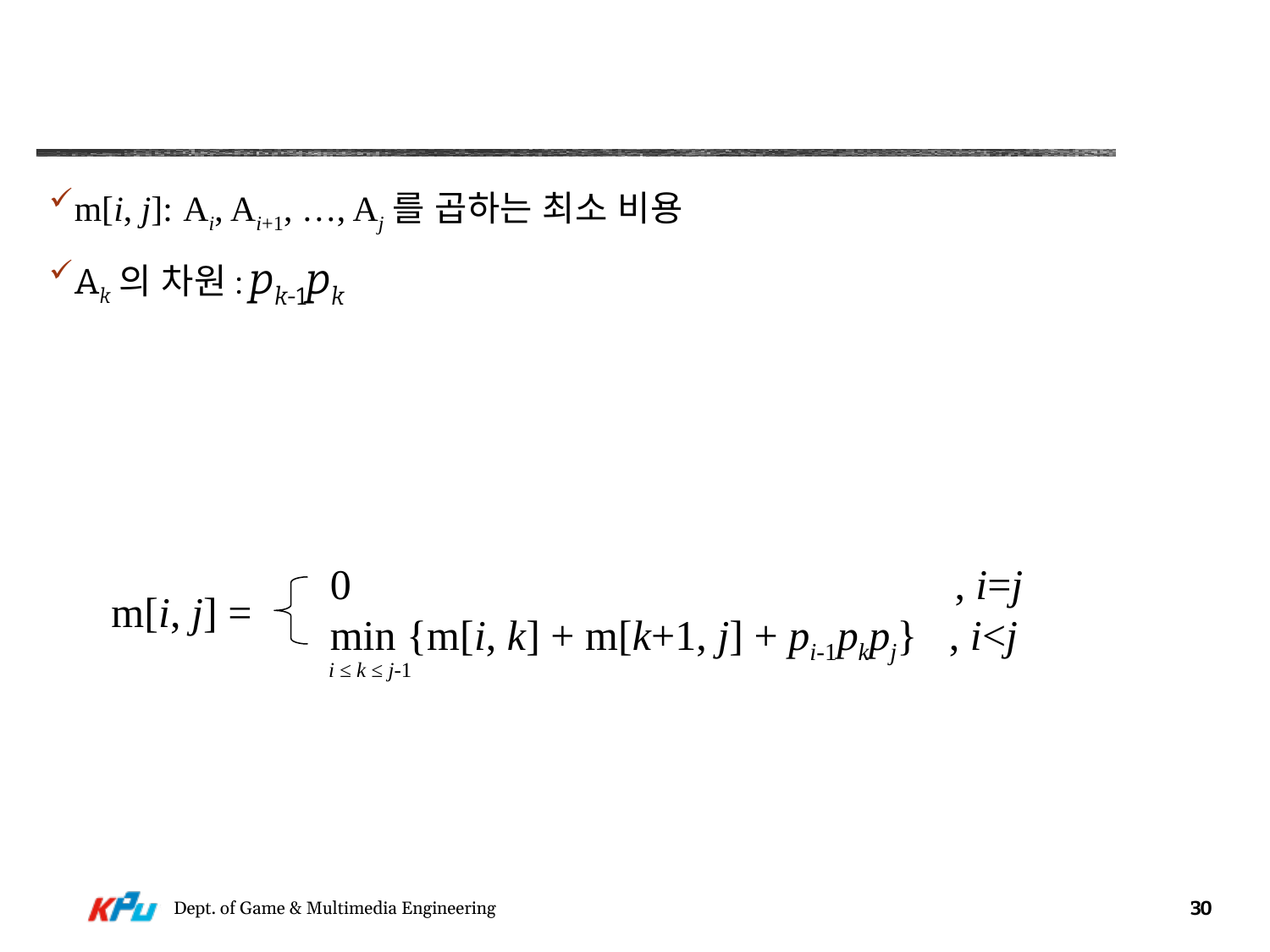

#
m[i, j]: Ai, Ai+1, …, Aj를 곱하는 최소 비용
Ak의 차원: pk-1pk

0                                                         , i=j
min {m[i, k] + m[k+1, j] + pi-1pkpj}   , i<j

m[i, j] =
i ≤ k ≤ j-1
Dept. of Game & Multimedia Engineering
30